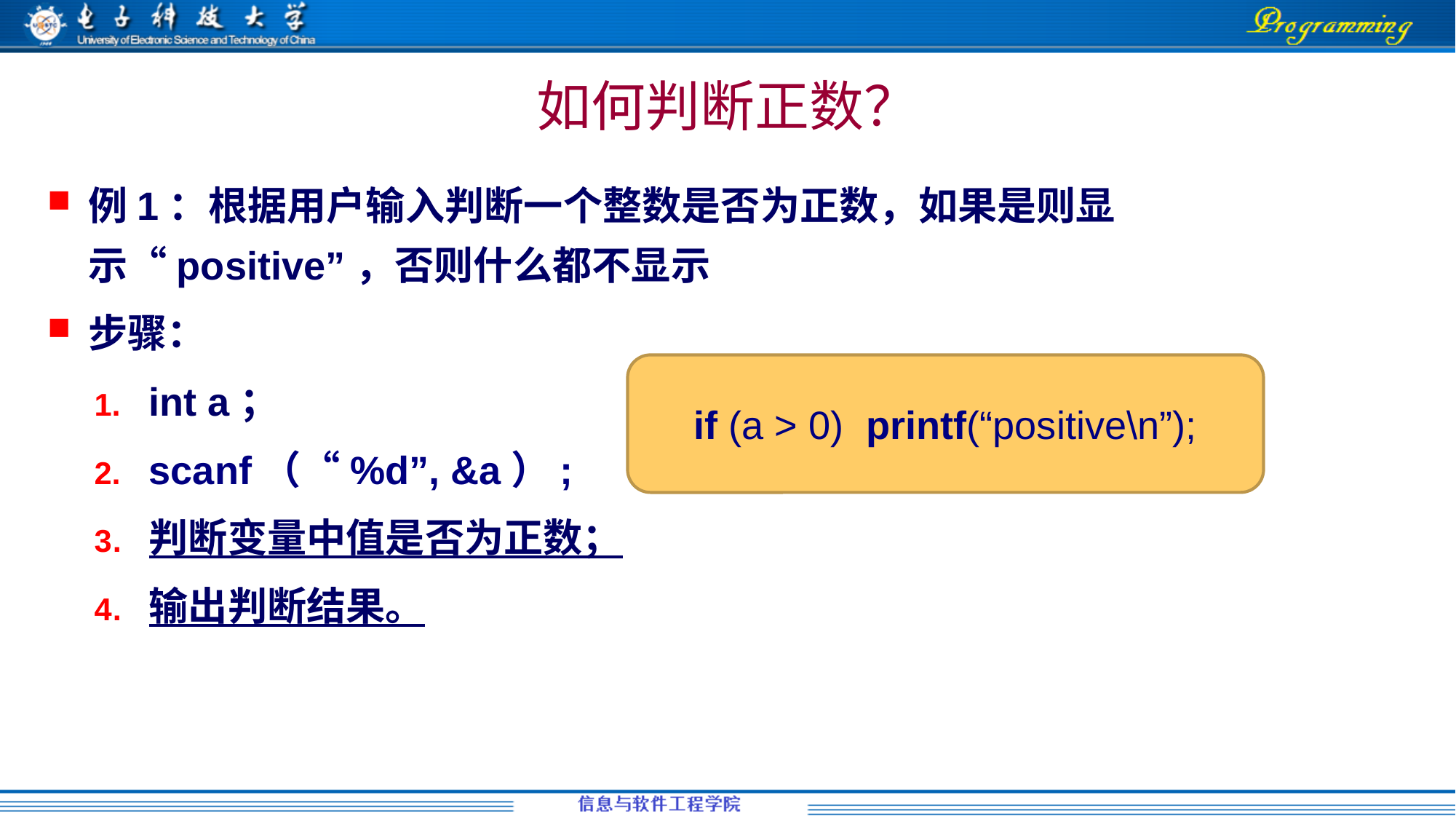

# 如何判断正数？
例1：根据用户输入判断一个整数是否为正数，如果是则显示“positive”，否则什么都不显示
步骤：
int a；
scanf（“%d”, &a）;
判断变量中值是否为正数；
输出判断结果。

if (a > 0)  printf(“positive\n”);